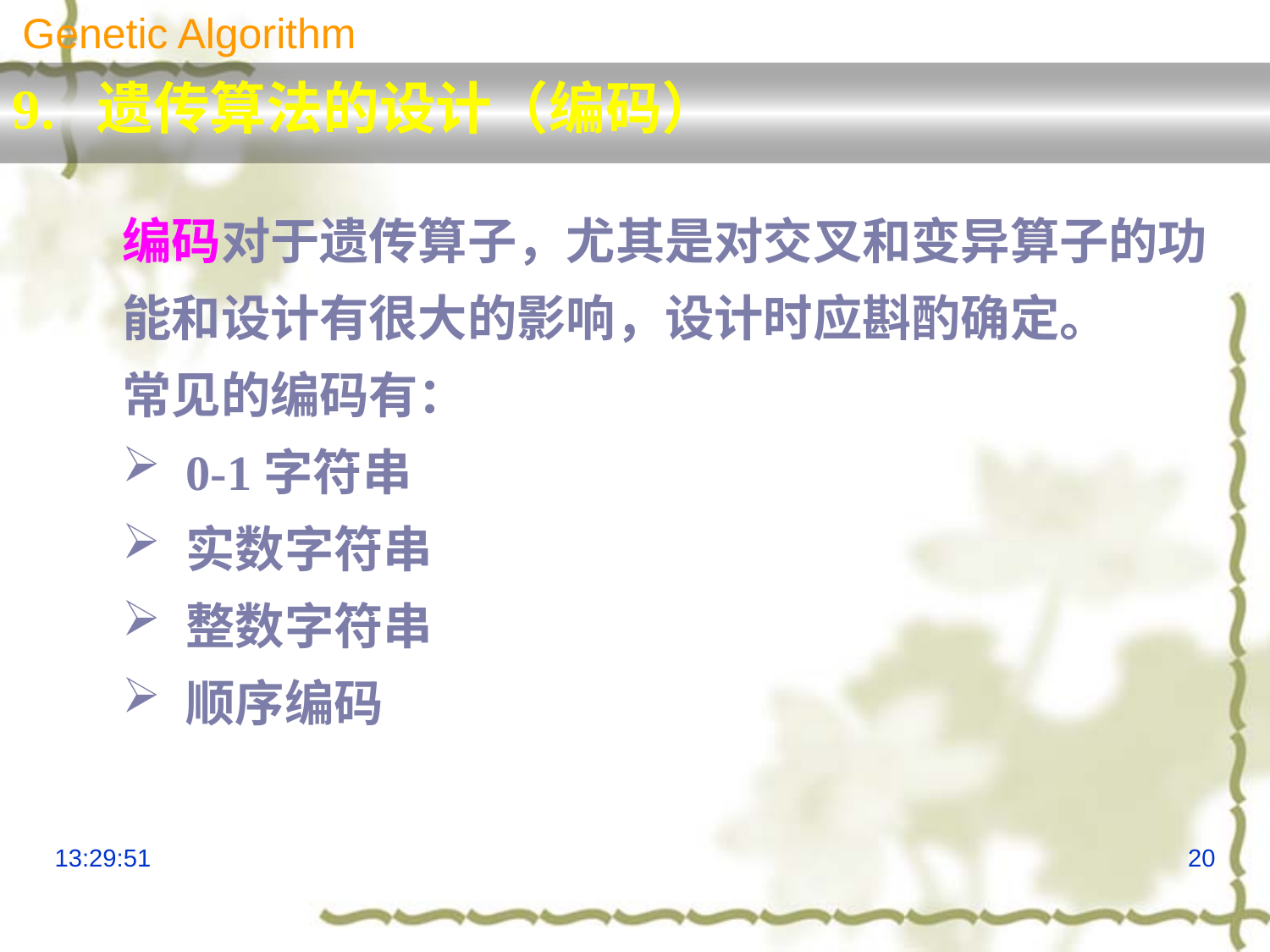

Genetic Algorithm
9.  遗传算法的设计（编码）
编码对于遗传算子，尤其是对交叉和变异算子的功能和设计有很大的影响，设计时应斟酌确定。
常见的编码有：
0-1字符串
实数字符串
整数字符串
顺序编码
13:29:51
20